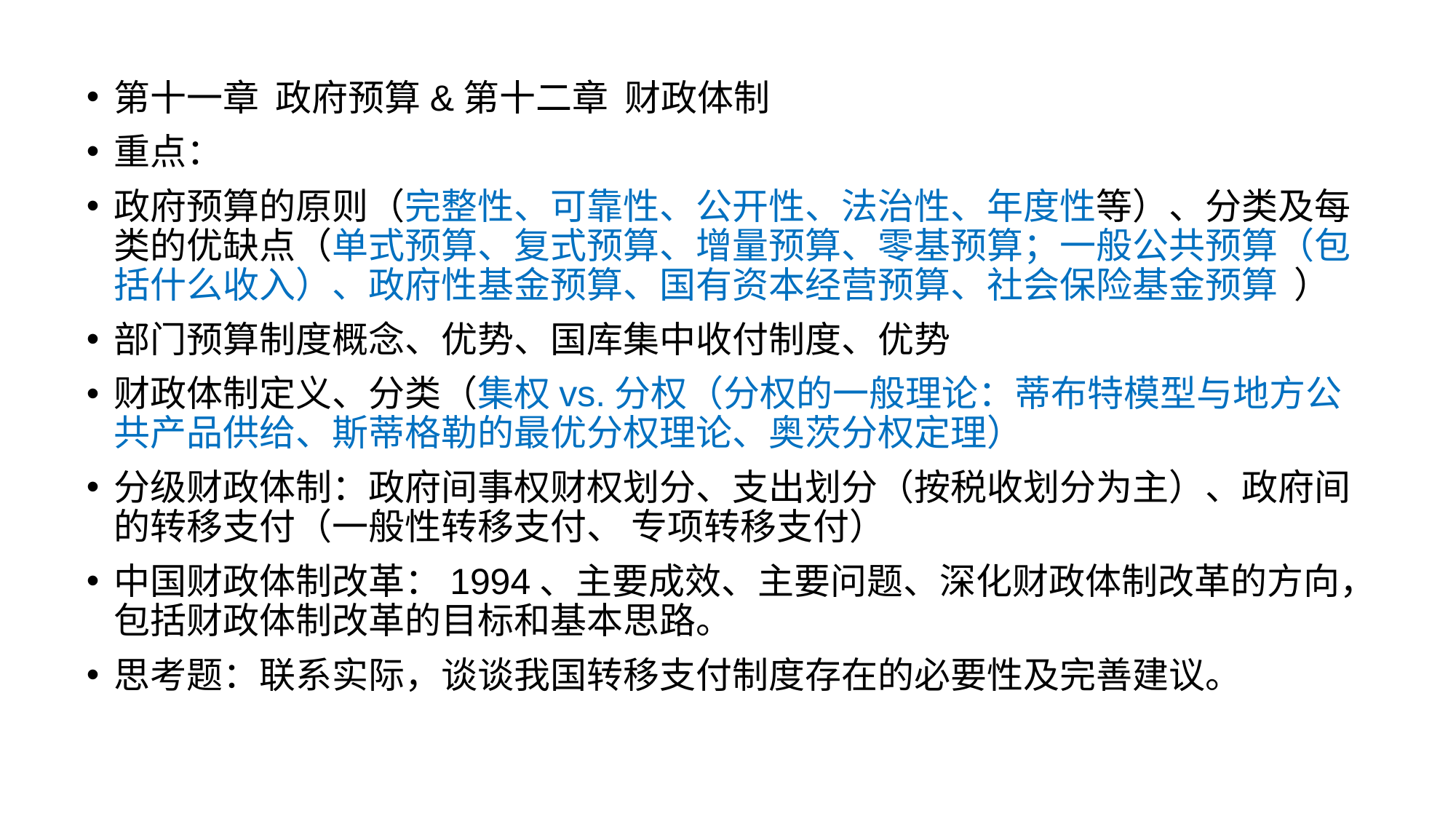

第十一章  政府预算&第十二章  财政体制
重点：
政府预算的原则（完整性、可靠性、公开性、法治性、年度性等）、分类及每类的优缺点（单式预算、复式预算、增量预算、零基预算；一般公共预算（包括什么收入）、政府性基金预算、国有资本经营预算、社会保险基金预算  ）
部门预算制度概念、优势、国库集中收付制度、优势
财政体制定义、分类（集权vs.分权（分权的一般理论：蒂布特模型与地方公共产品供给、斯蒂格勒的最优分权理论、奥茨分权定理）
分级财政体制：政府间事权财权划分、支出划分（按税收划分为主）、政府间的转移支付（一般性转移支付、 专项转移支付）
中国财政体制改革：1994、主要成效、主要问题、深化财政体制改革的方向，包括财政体制改革的目标和基本思路。
思考题：联系实际，谈谈我国转移支付制度存在的必要性及完善建议。